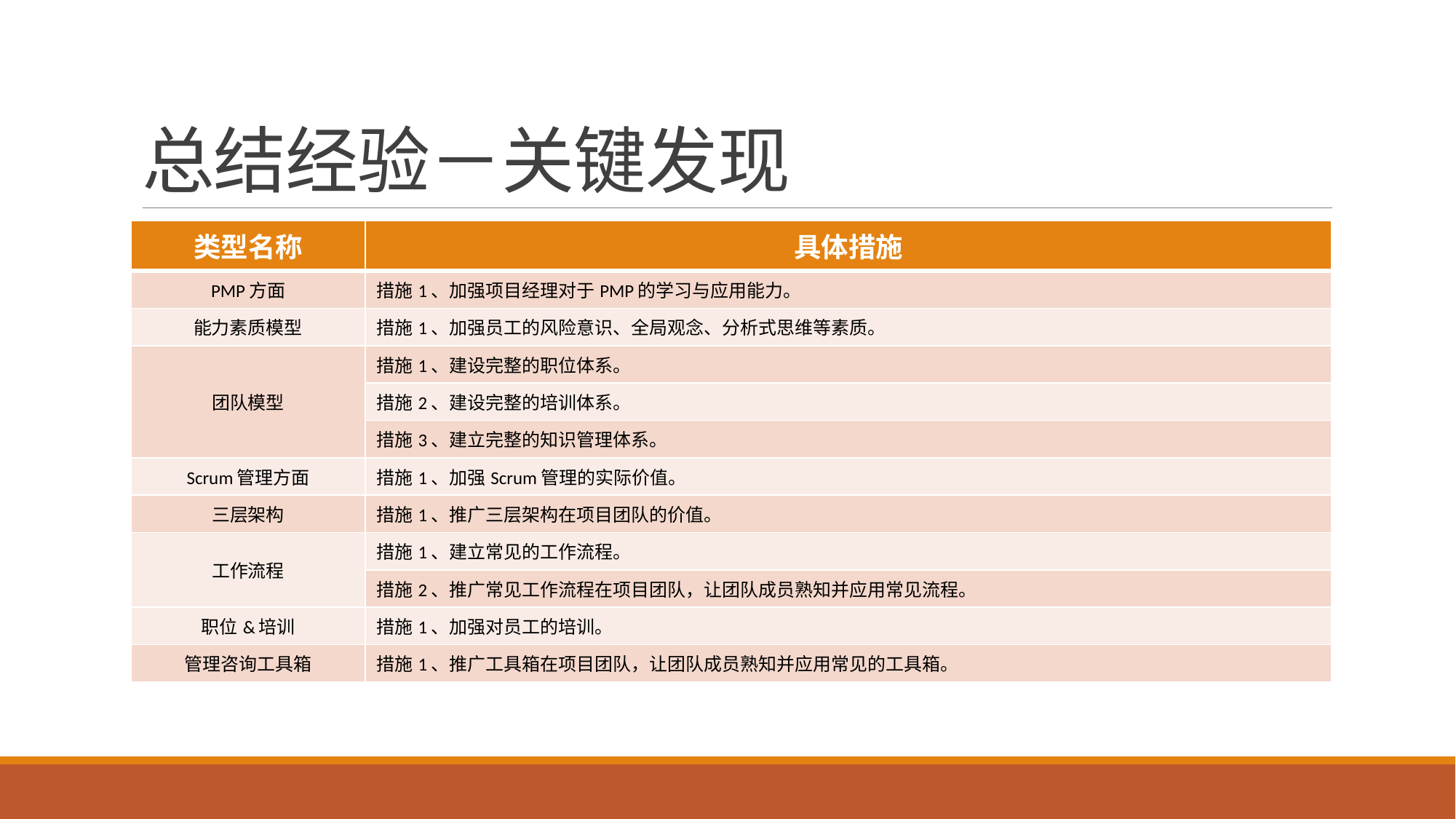

# 总结经验－关键发现
| 类型名称 | 具体措施 |
| --- | --- |
| PMP方面 | 措施1、加强项目经理对于PMP的学习与应用能力。 |
| 能力素质模型 | 措施1、加强员工的风险意识、全局观念、分析式思维等素质。 |
| 团队模型 | 措施1、建设完整的职位体系。 |
|  | 措施2、建设完整的培训体系。 |
|  | 措施3、建立完整的知识管理体系。 |
| Scrum管理方面 | 措施1、加强Scrum管理的实际价值。 |
| 三层架构 | 措施1、推广三层架构在项目团队的价值。 |
| 工作流程 | 措施1、建立常见的工作流程。 |
|  | 措施2、推广常见工作流程在项目团队，让团队成员熟知并应用常见流程。 |
| 职位&培训 | 措施1、加强对员工的培训。 |
| 管理咨询工具箱 | 措施1、推广工具箱在项目团队，让团队成员熟知并应用常见的工具箱。 |